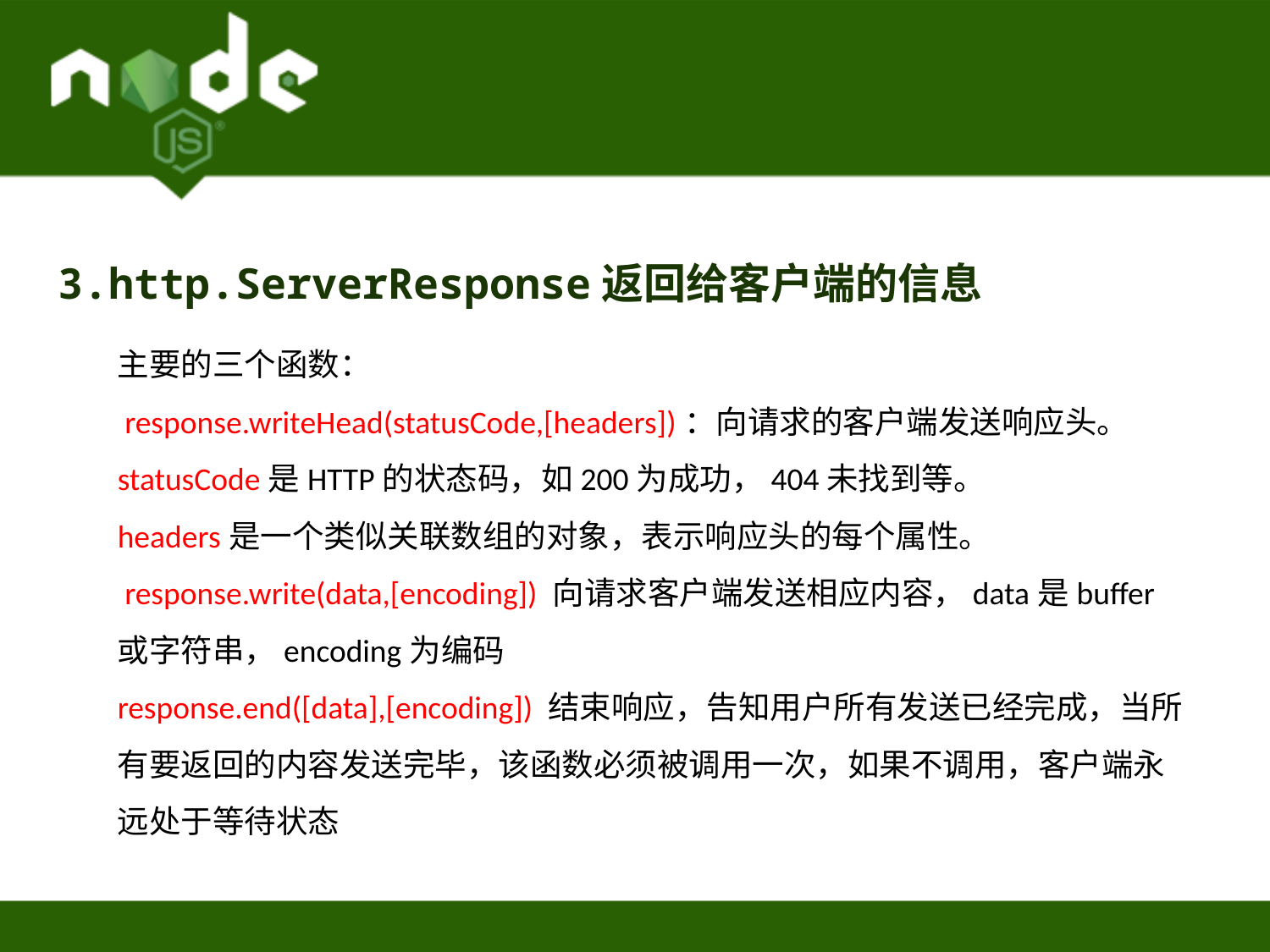

3.http.ServerResponse返回给客户端的信息
主要的三个函数：
 response.writeHead(statusCode,[headers])：向请求的客户端发送响应头。
statusCode是HTTP的状态码，如200为成功，404未找到等。
headers是一个类似关联数组的对象，表示响应头的每个属性。
 response.write(data,[encoding]) 向请求客户端发送相应内容，data是buffer或字符串，encoding为编码
response.end([data],[encoding]) 结束响应，告知用户所有发送已经完成，当所有要返回的内容发送完毕，该函数必须被调用一次，如果不调用，客户端永远处于等待状态